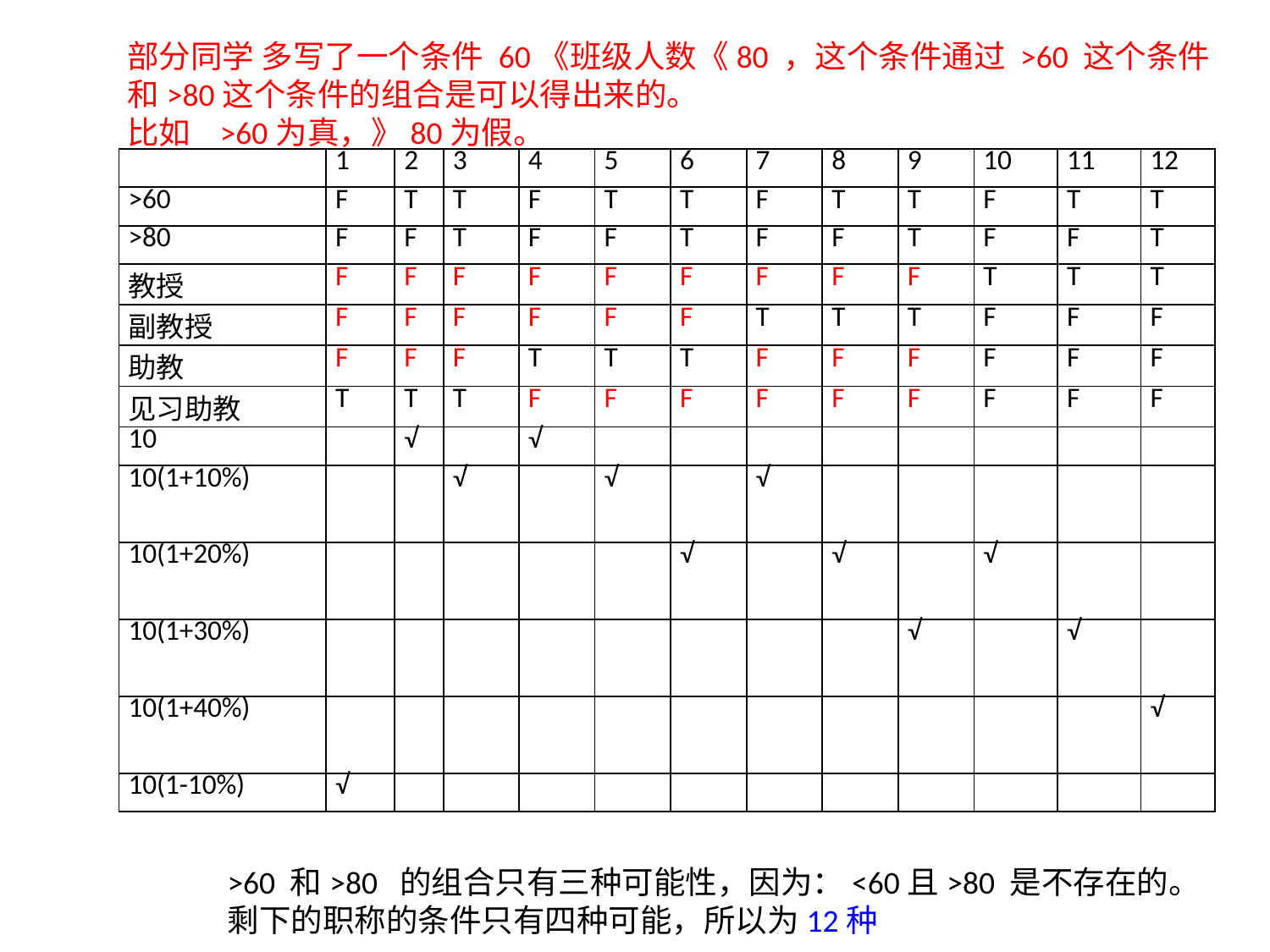

部分同学 多写了一个条件 60《班级人数《80 ，这个条件通过 >60 这个条件和>80这个条件的组合是可以得出来的。
比如   >60为真，》80为假。
|  | 1 | 2 | 3 | 4 | 5 | 6 | 7 | 8 | 9 | 10 | 11 | 12 |
| --- | --- | --- | --- | --- | --- | --- | --- | --- | --- | --- | --- | --- |
| >60 | F | T | T | F | T | T | F | T | T | F | T | T |
| >80 | F | F | T | F | F | T | F | F | T | F | F | T |
| 教授 | F | F | F | F | F | F | F | F | F | T | T | T |
| 副教授 | F | F | F | F | F | F | T | T | T | F | F | F |
| 助教 | F | F | F | T | T | T | F | F | F | F | F | F |
| 见习助教 | T | T | T | F | F | F | F | F | F | F | F | F |
| 10 |  | √ |  | √ |  |  |  |  |  |  |  |  |
| 10(1+10%) |  |  | √ |  | √ |  | √ |  |  |  |  |  |
| 10(1+20%) |  |  |  |  |  | √ |  | √ |  | √ |  |  |
| 10(1+30%) |  |  |  |  |  |  |  |  | √ |  | √ |  |
| 10(1+40%) |  |  |  |  |  |  |  |  |  |  |  | √ |
| 10(1-10%) | √ |  |  |  |  |  |  |  |  |  |  |  |
>60 和>80  的组合只有三种可能性，因为：<60且>80 是不存在的。剩下的职称的条件只有四种可能，所以为12种